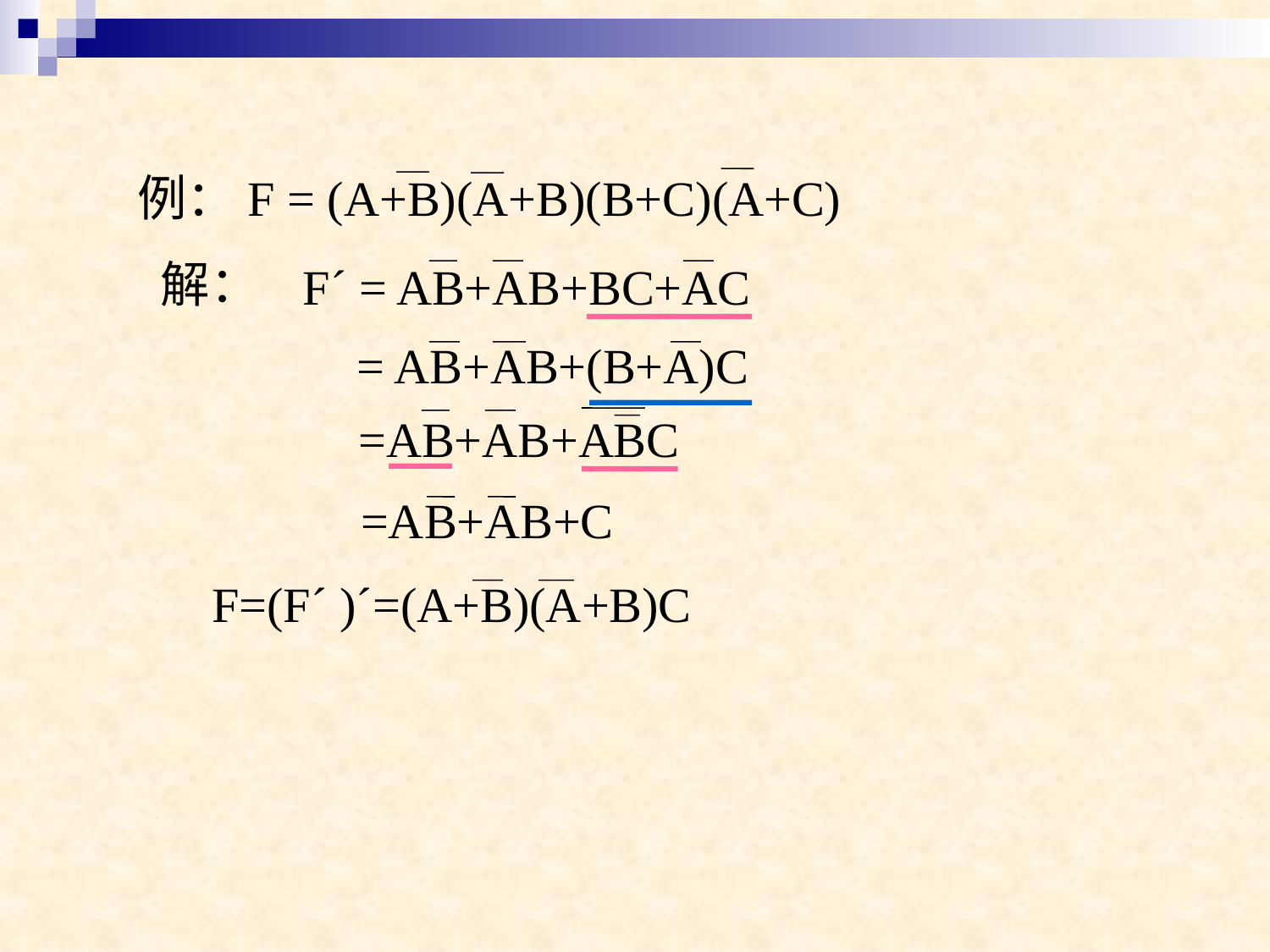

例：F = (A+B)(A+B)(B+C)(A+C)

解：
F´ = AB+AB+BC+AC

= AB+AB+(B+A)C

=AB+AB+ABC

=AB+AB+C

F=(F´ )´=(A+B)(A+B)C